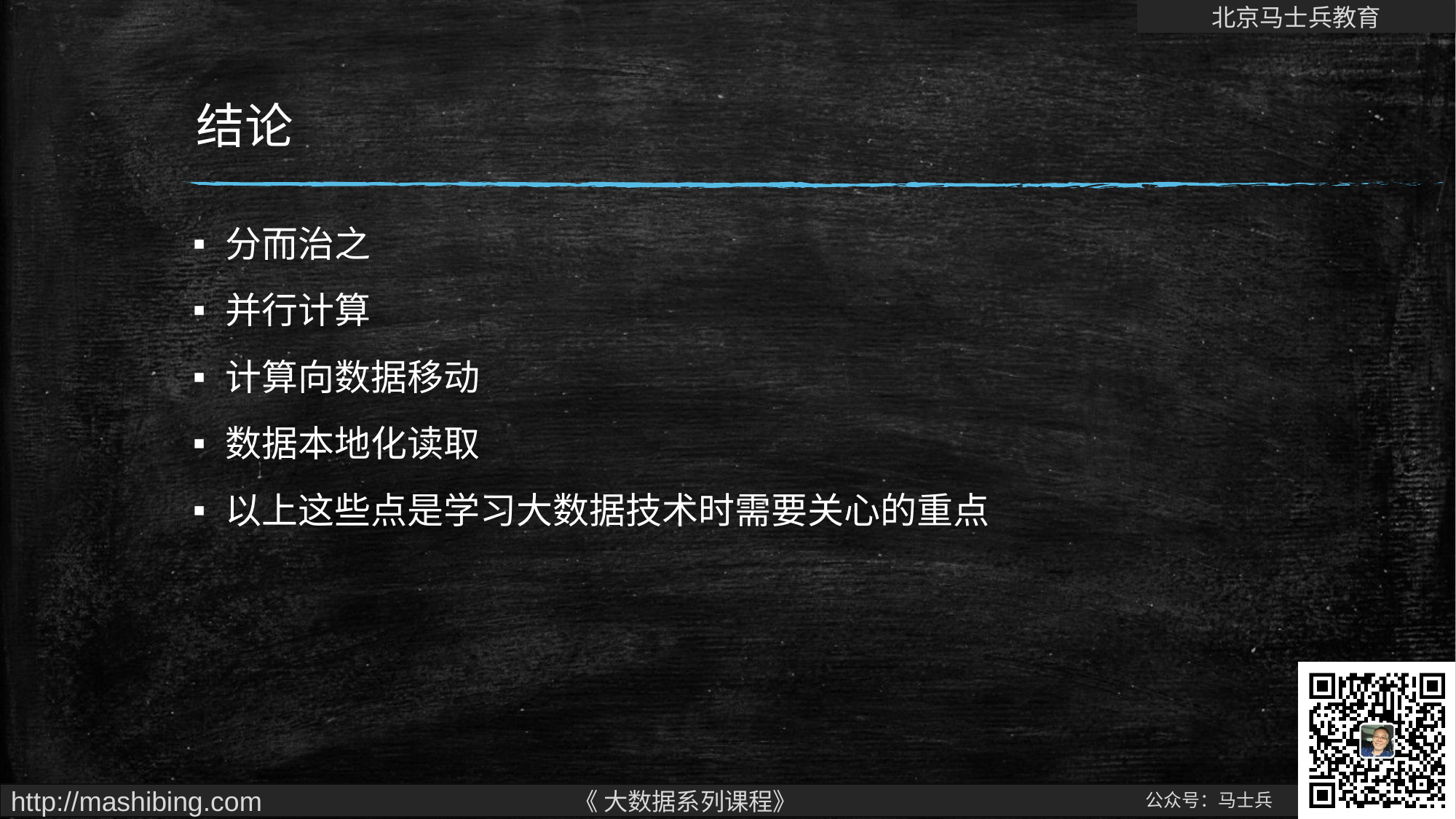

# 结论
分而治之
并行计算
计算向数据移动
数据本地化读取
以上这些点是学习大数据技术时需要关心的重点